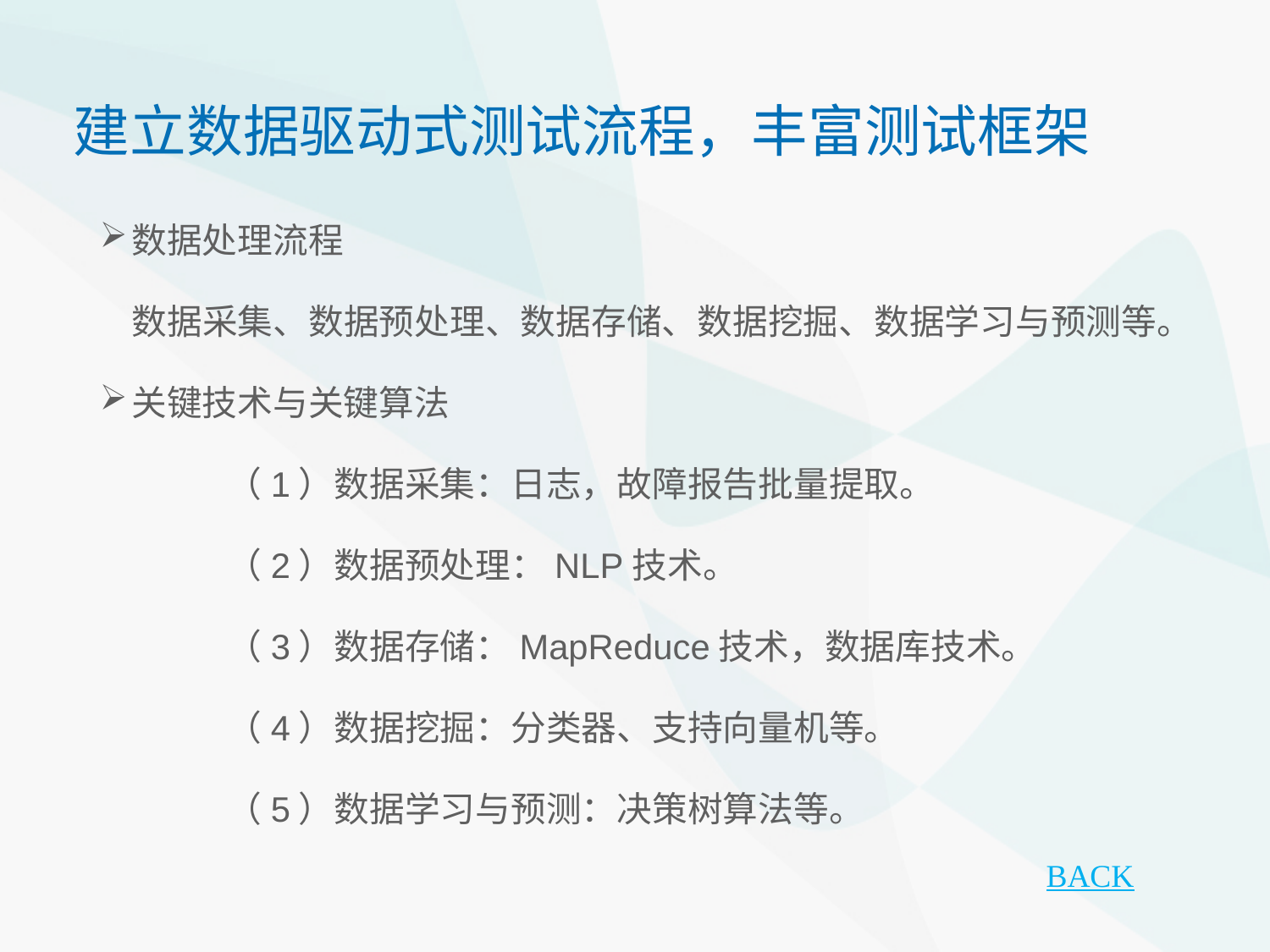

建立数据驱动式测试流程，丰富测试框架
数据处理流程
   数据采集、数据预处理、数据存储、数据挖掘、数据学习与预测等。
关键技术与关键算法
	（1）数据采集：日志，故障报告批量提取。
	（2）数据预处理：NLP技术。
	（3）数据存储：MapReduce技术，数据库技术。
	（4）数据挖掘：分类器、支持向量机等。
	（5）数据学习与预测：决策树算法等。

BACK